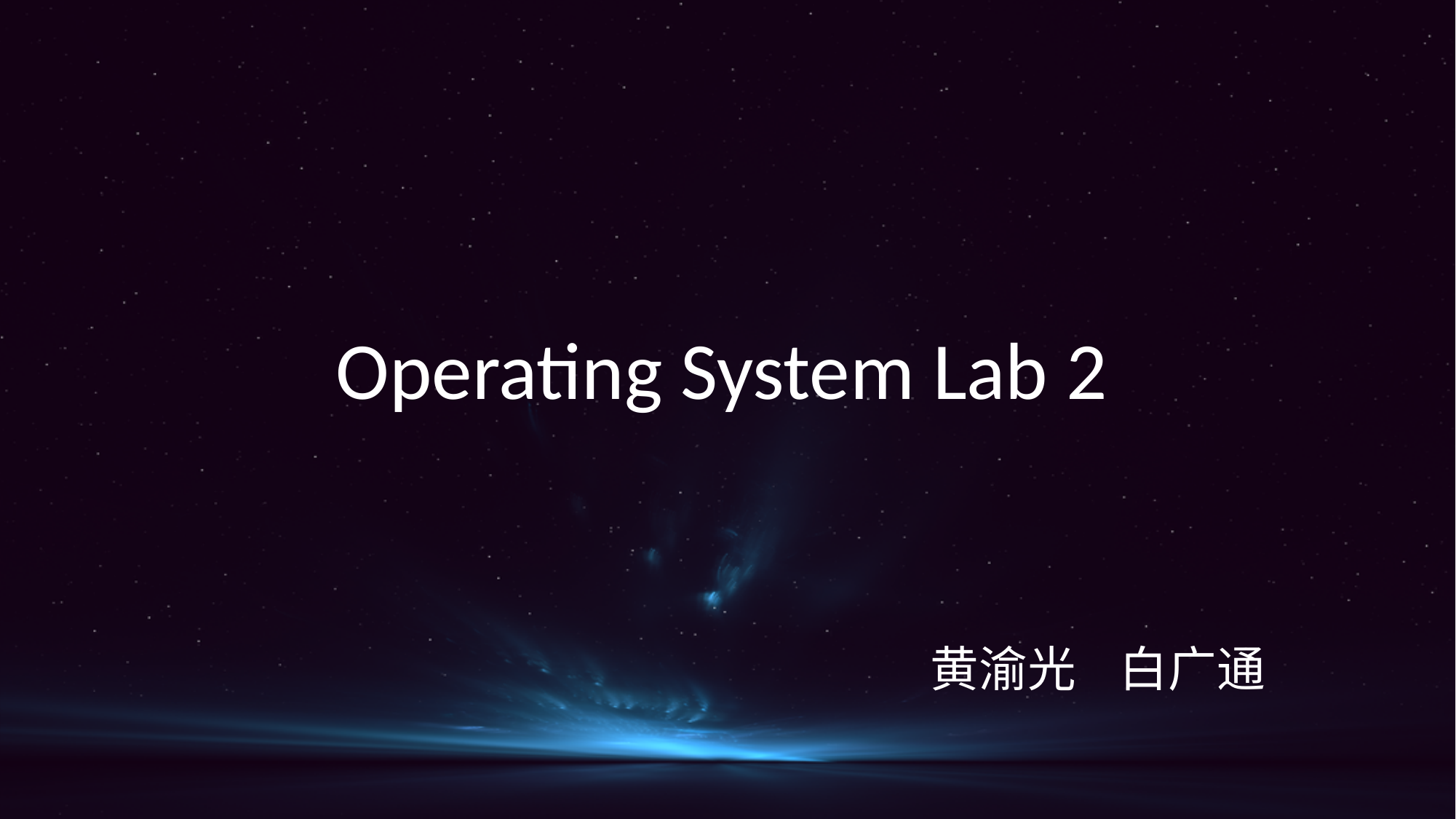

# Operating System Lab 2
黄渝光    白广通